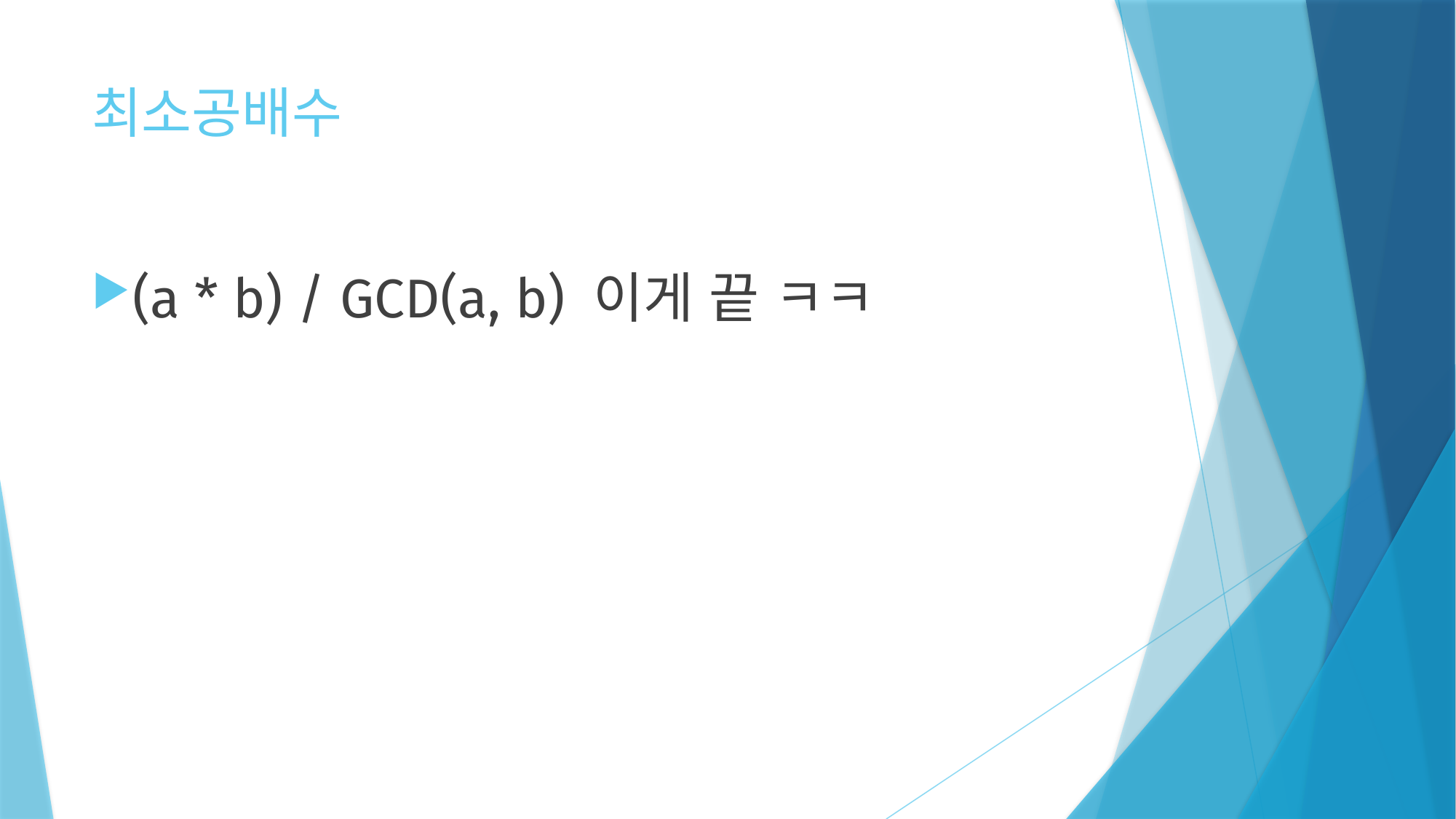

# 최소공배수
(a * b) / GCD(a, b) 이게 끝 ㅋㅋ